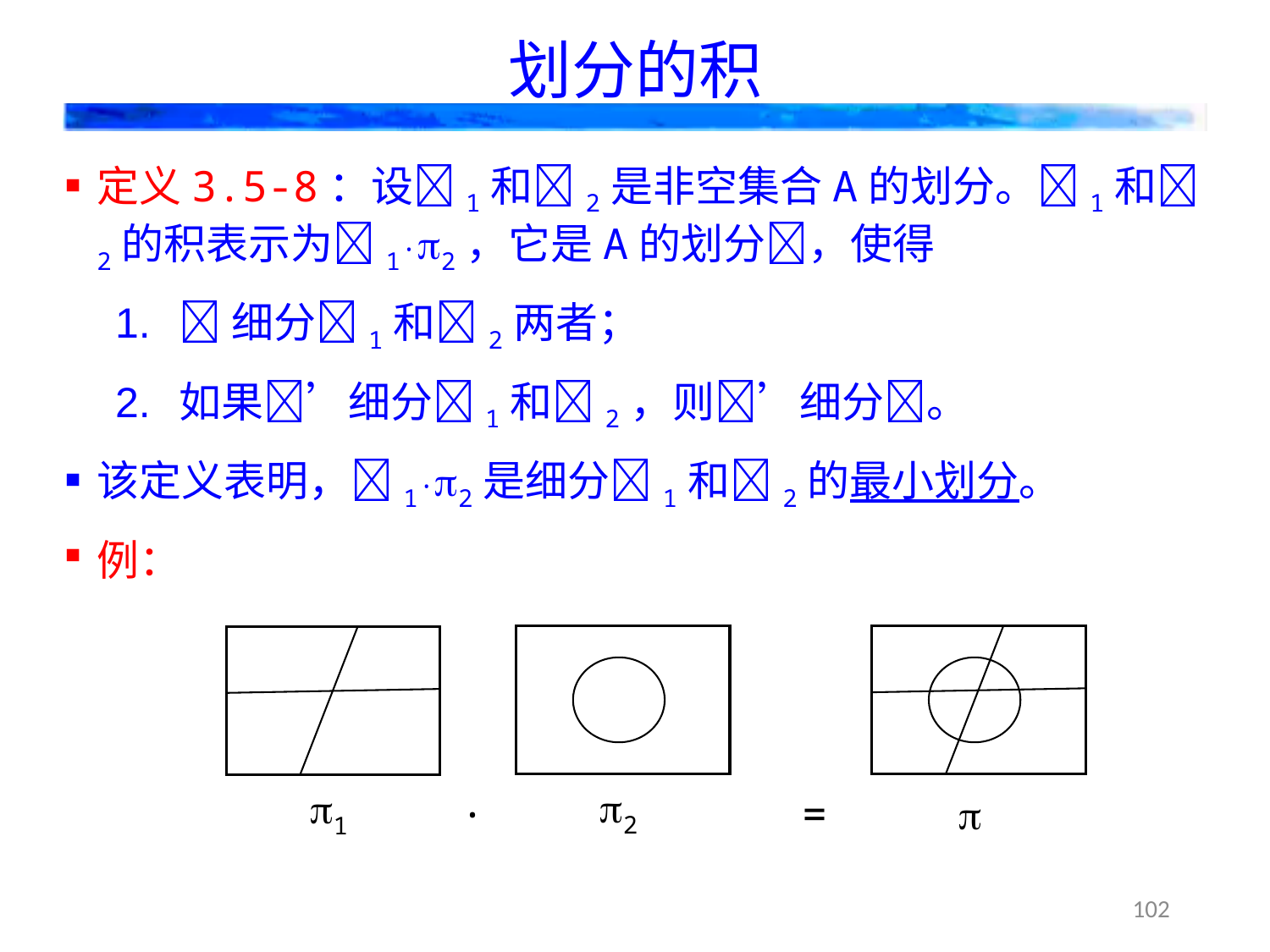

# 划分的积
定义3.5-8：设π1和π2是非空集合A的划分。π1和π2的积表示为π1·π2，它是A的划分π，使得
π细分π1和π2两者；
如果π’细分π1和π2，则π’细分π。
该定义表明，π1·π2是细分π1和π2的最小划分。
例：

π2

π

π1
·
=
102